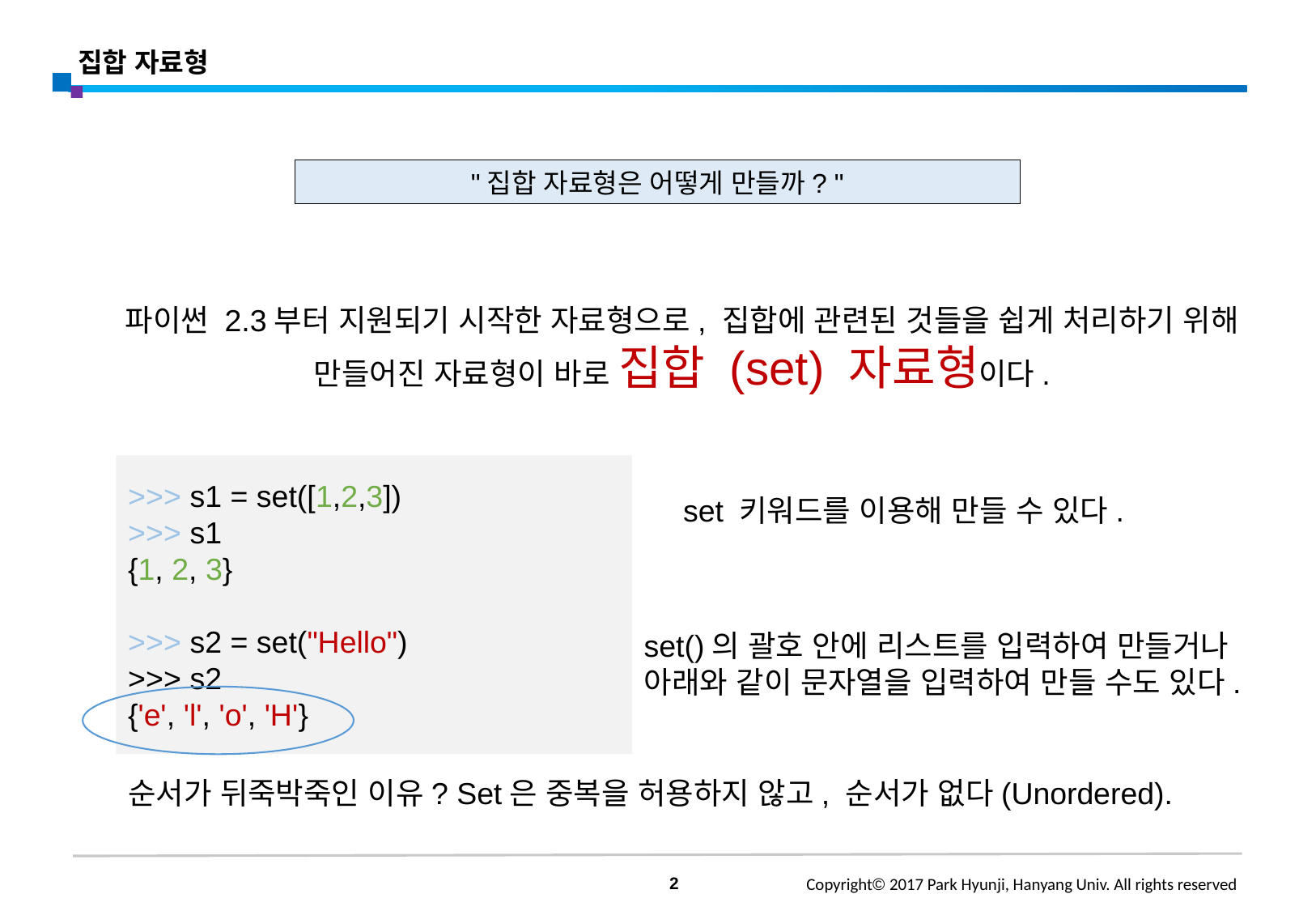

집합 자료형
"집합 자료형은 어떻게 만들까? "
파이썬 2.3부터 지원되기 시작한 자료형으로, 집합에 관련된 것들을 쉽게 처리하기 위해 만들어진 자료형이 바로 집합 (set) 자료형이다.
>>> s1 = set([1,2,3])
>>> s1
{1, 2, 3}

>>> s2 = set("Hello")
>>> s2
{'e', 'l', 'o', 'H'}
set 키워드를 이용해 만들 수 있다.
set()의 괄호 안에 리스트를 입력하여 만들거나 아래와 같이 문자열을 입력하여 만들 수도 있다.

순서가 뒤죽박죽인 이유? Set은 중복을 허용하지 않고, 순서가 없다(Unordered).